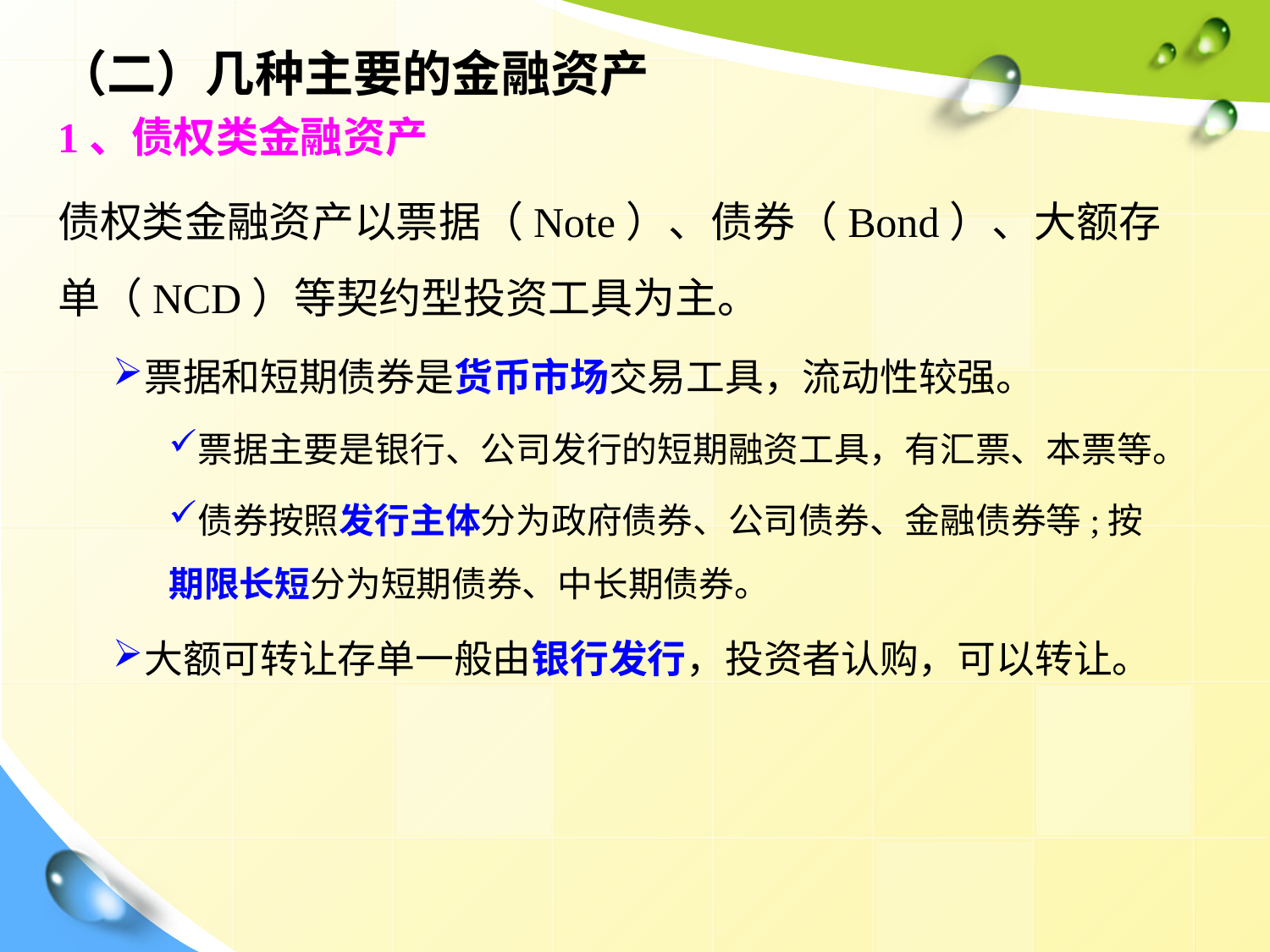

（二）几种主要的金融资产
1、债权类金融资产
债权类金融资产以票据（Note）、债券（Bond）、大额存单（NCD）等契约型投资工具为主。
票据和短期债券是货币市场交易工具，流动性较强。
票据主要是银行、公司发行的短期融资工具，有汇票、本票等。
债券按照发行主体分为政府债券、公司债券、金融债券等;按期限长短分为短期债券、中长期债券。
大额可转让存单一般由银行发行，投资者认购，可以转让。